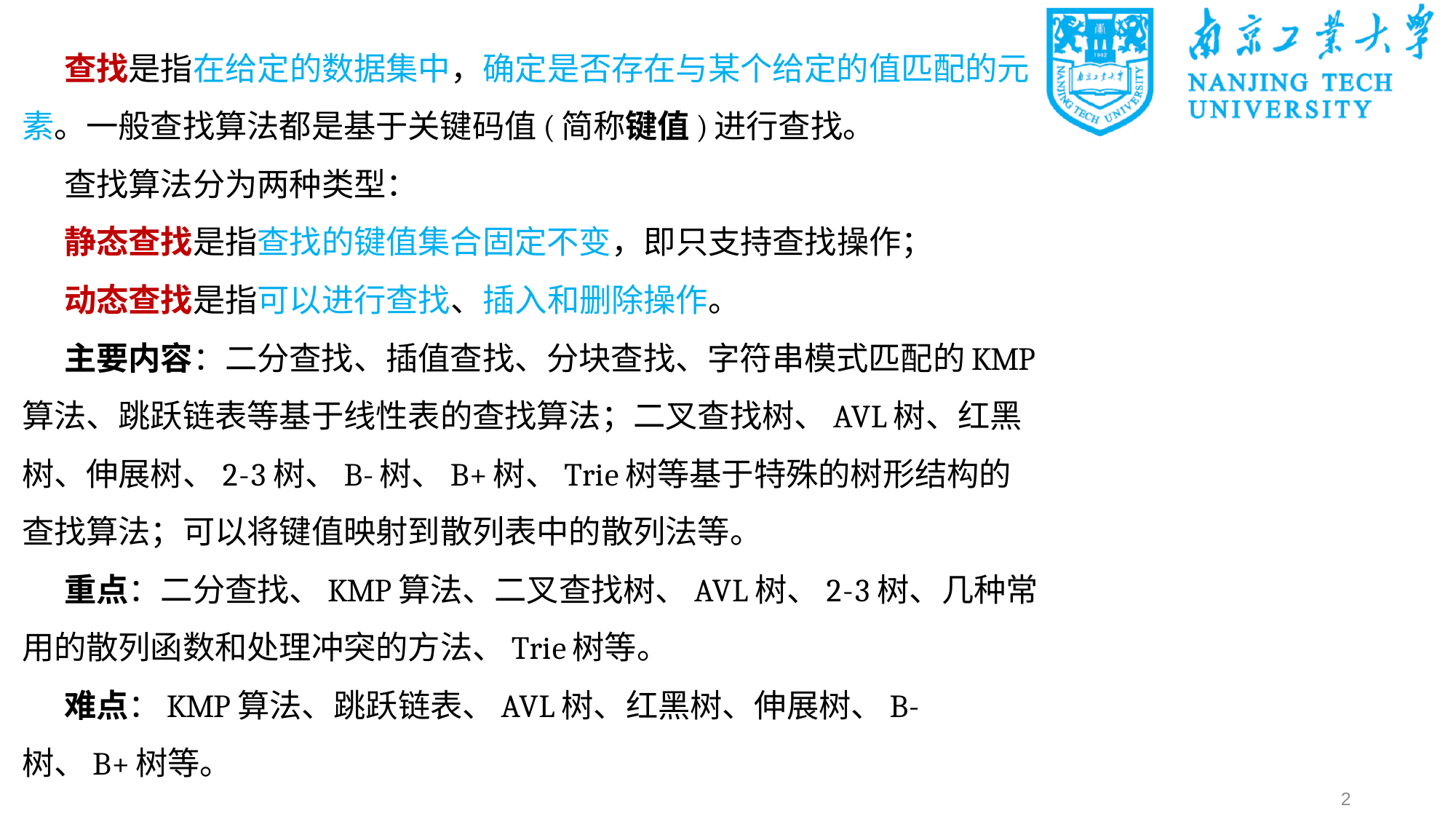

查找是指在给定的数据集中，确定是否存在与某个给定的值匹配的元素。一般查找算法都是基于关键码值(简称键值)进行查找。
查找算法分为两种类型：
静态查找是指查找的键值集合固定不变，即只支持查找操作；
动态查找是指可以进行查找、插入和删除操作。
主要内容：二分查找、插值查找、分块查找、字符串模式匹配的KMP算法、跳跃链表等基于线性表的查找算法；二叉查找树、AVL树、红黑树、伸展树、2-3树、B-树、B+树、Trie树等基于特殊的树形结构的查找算法；可以将键值映射到散列表中的散列法等。
重点：二分查找、KMP算法、二叉查找树、AVL树、2-3树、几种常用的散列函数和处理冲突的方法、Trie树等。
难点：KMP算法、跳跃链表、AVL树、红黑树、伸展树、B-树、B+树等。
2